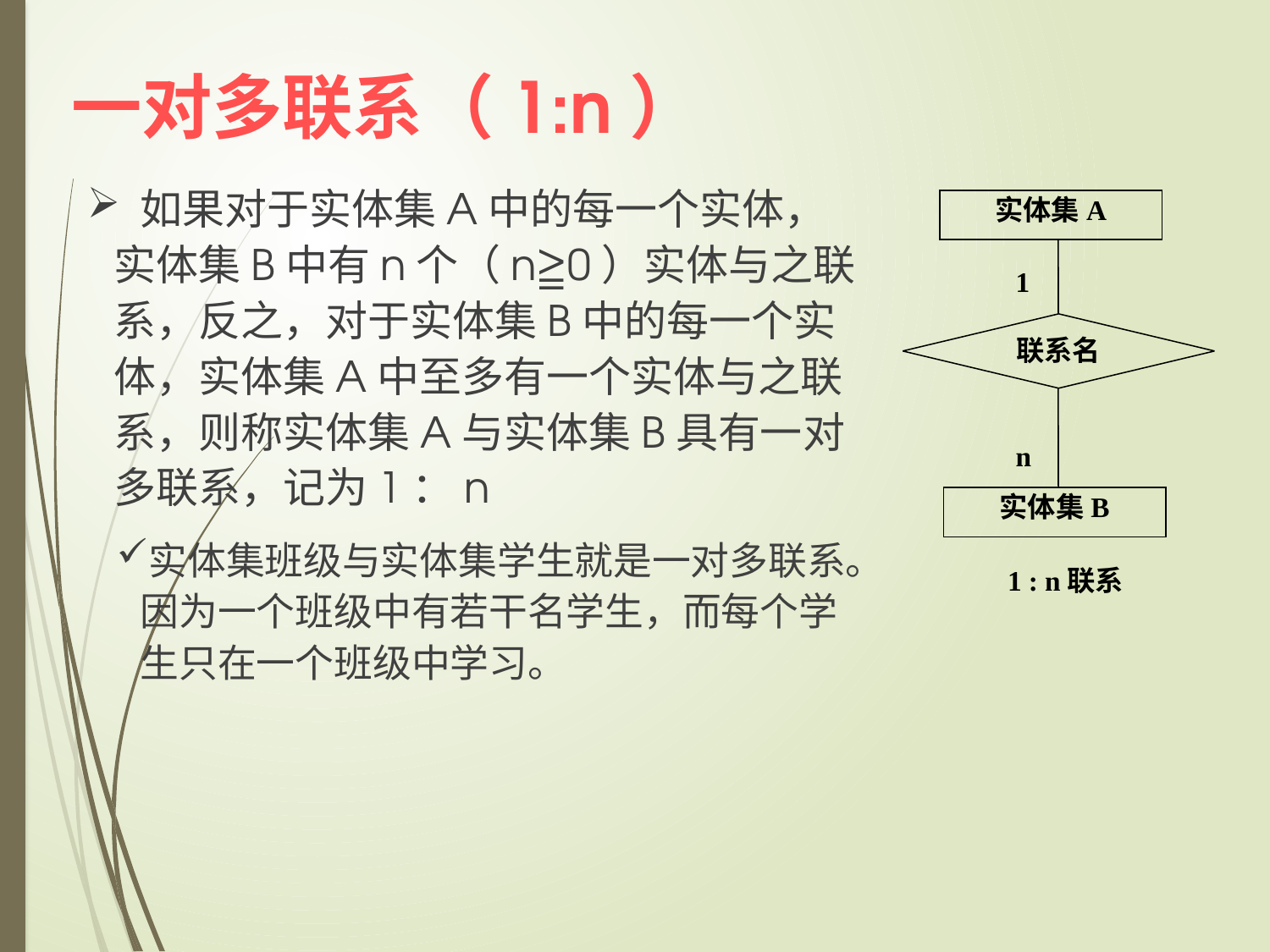

一对多联系（1:n）
 如果对于实体集A中的每一个实体，实体集B中有n个（n≧0）实体与之联系，反之，对于实体集B中的每一个实体，实体集A中至多有一个实体与之联系，则称实体集A与实体集B具有一对多联系，记为1：n
实体集班级与实体集学生就是一对多联系。因为一个班级中有若干名学生，而每个学生只在一个班级中学习。
实体集A

1
联系名

n
实体集B
   1 : n联系